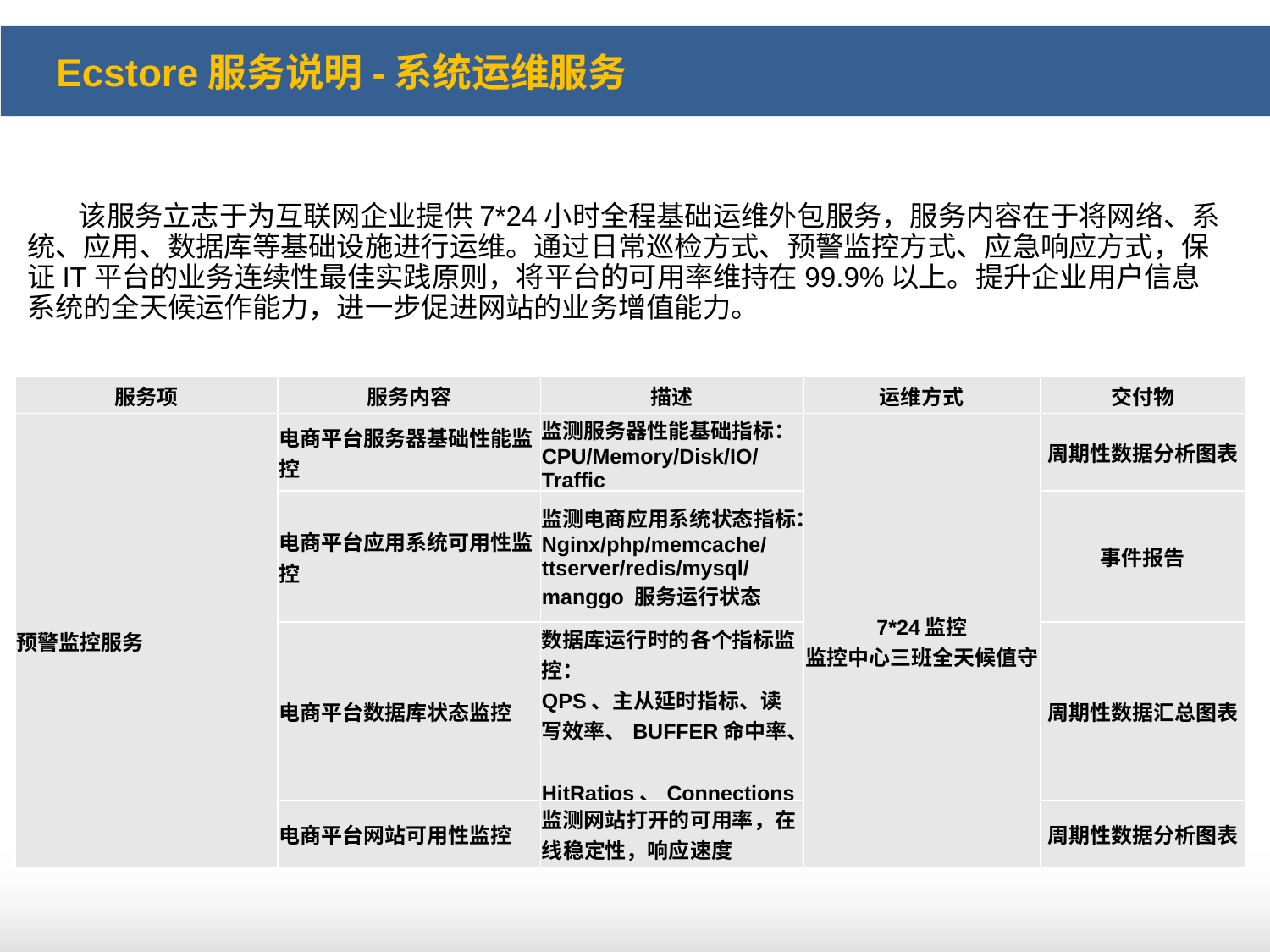

Ecstore服务说明-系统运维服务
       该服务立志于为互联网企业提供7*24小时全程基础运维外包服务，服务内容在于将网络、系统、应用、数据库等基础设施进行运维。通过日常巡检方式、预警监控方式、应急响应方式，保证IT平台的业务连续性最佳实践原则，将平台的可用率维持在99.9%以上。提升企业用户信息系统的全天候运作能力，进一步促进网站的业务增值能力。
| 服务项 | 服务内容 | 描述 | 运维方式 | 交付物 |
| --- | --- | --- | --- | --- |
| 预警监控服务 | 电商平台服务器基础性能监控 | 监测服务器性能基础指标：CPU/Memory/Disk/IO/Traffic | 7\*24监控 监控中心三班全天候值守 | 周期性数据分析图表 |
|  | 电商平台应用系统可用性监控 | 监测电商应用系统状态指标：Nginx/php/memcache/ttserver/redis/mysql/manggo 服务运行状态 |  | 事件报告 |
|  | 电商平台数据库状态监控 | 数据库运行时的各个指标监控： QPS、主从延时指标、读写效率、BUFFER命中率、 HitRatios、Connections 等 |  | 周期性数据汇总图表 |
|  | 电商平台网站可用性监控 | 监测网站打开的可用率，在线稳定性，响应速度 |  | 周期性数据分析图表 |